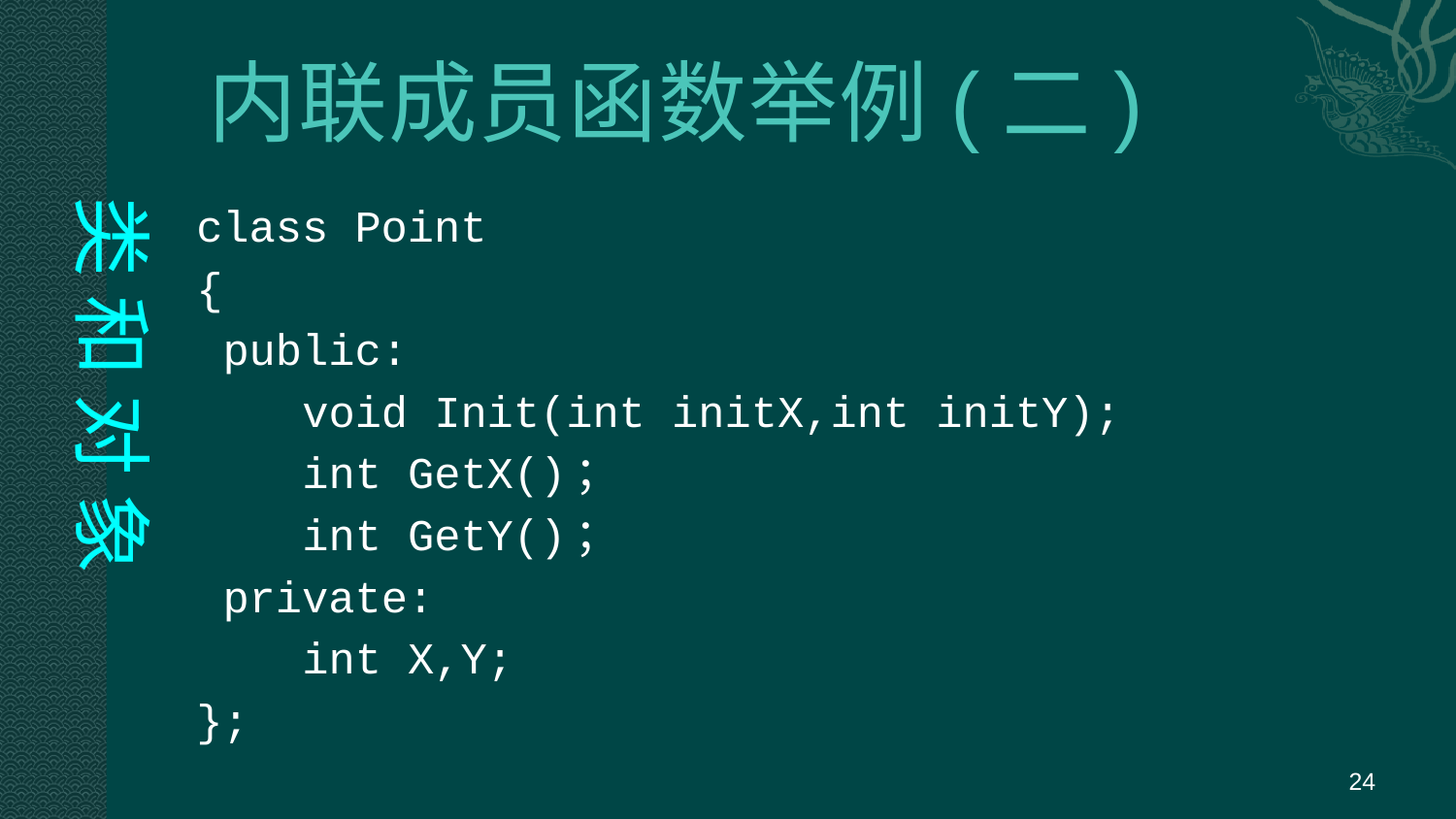

# 内联成员函数举例(二)
类 和 对 象
class Point
{
 public:
    void Init(int initX,int initY);
    int GetX()；
    int GetY()；
 private:
    int X,Y;
};
24